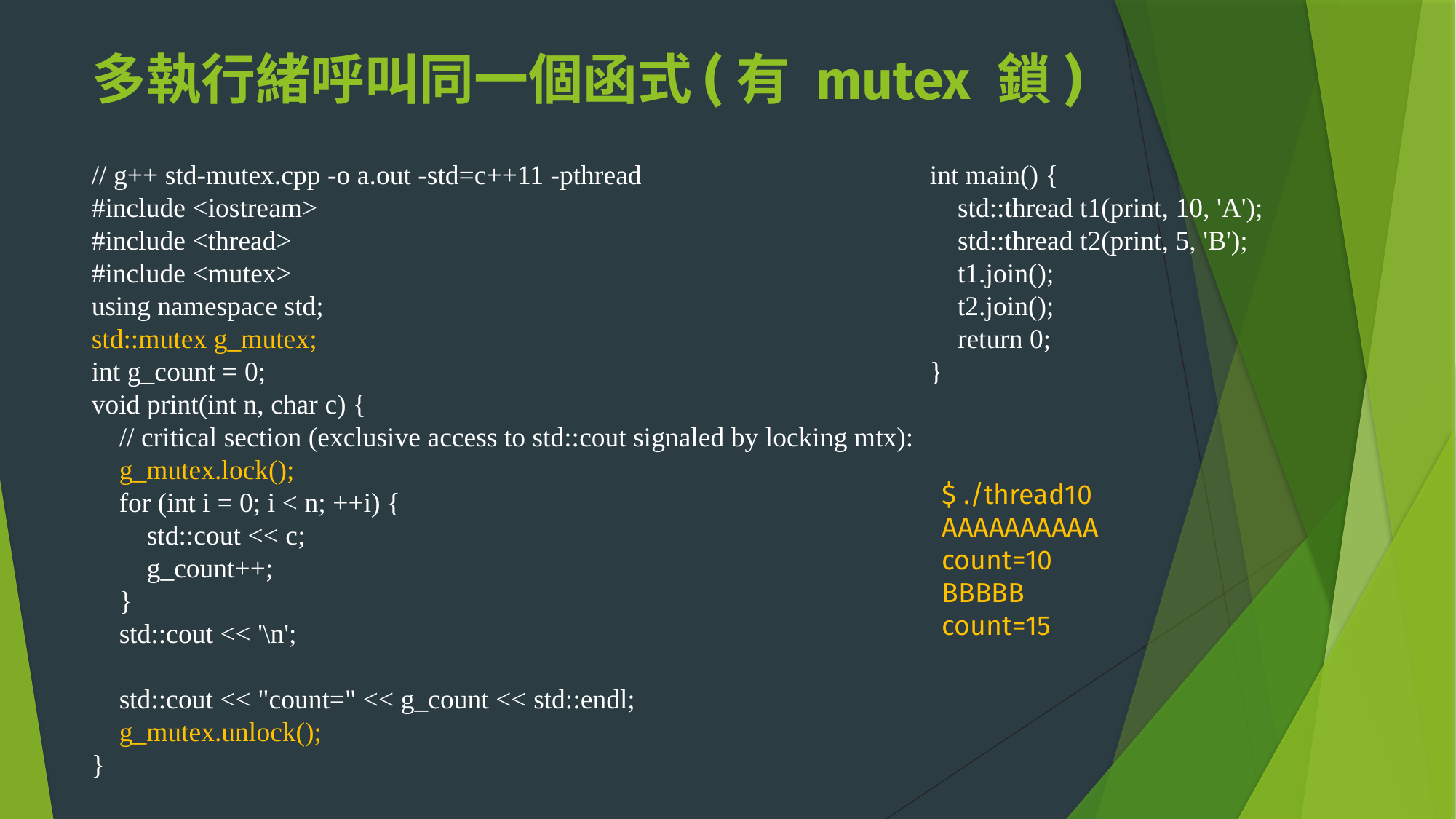

# 多執行緒呼叫同一個函式(有 mutex 鎖)
// g++ std-mutex.cpp -o a.out -std=c++11 -pthread
#include <iostream>
#include <thread>
#include <mutex>
using namespace std;
std::mutex g_mutex;
int g_count = 0;
void print(int n, char c) {
    // critical section (exclusive access to std::cout signaled by locking mtx):
    g_mutex.lock();
    for (int i = 0; i < n; ++i) {
        std::cout << c;
        g_count++;
    }
    std::cout << '\n';

    std::cout << "count=" << g_count << std::endl;
    g_mutex.unlock();
}
int main() {
    std::thread t1(print, 10, 'A');
    std::thread t2(print, 5, 'B');
    t1.join();
    t2.join();
    return 0;
}
$ ./thread10
AAAAAAAAAA
count=10
BBBBB
count=15